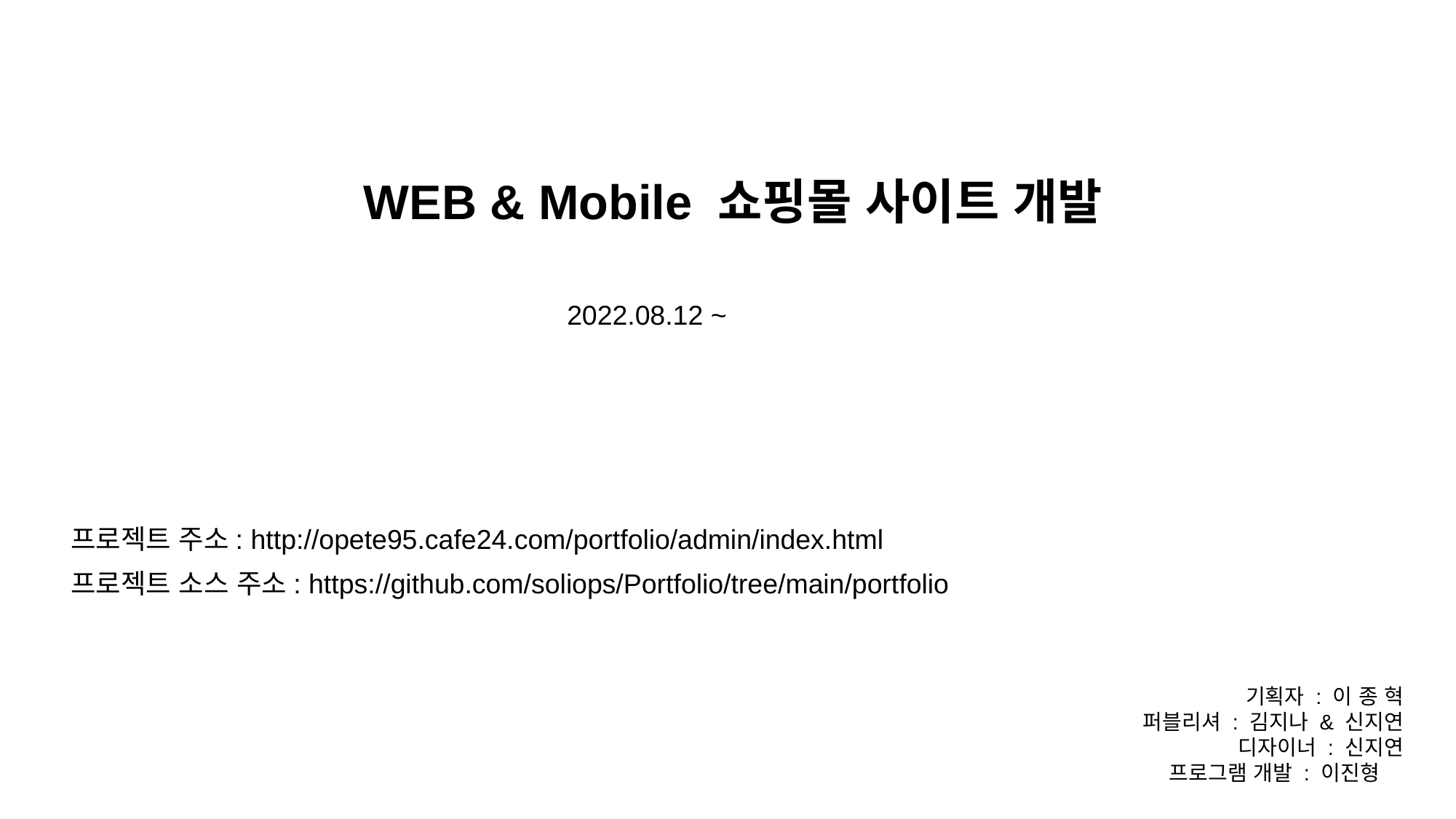

WEB & Mobile 쇼핑몰 사이트 개발
2022.08.12 ~
프로젝트 주소: http://opete95.cafe24.com/portfolio/admin/index.html
프로젝트 소스 주소: https://github.com/soliops/Portfolio/tree/main/portfolio
기획자 : 이 종 혁
퍼블리셔 : 김지나 & 신지연
디자이너 : 신지연
프로그램 개발 : 이진형